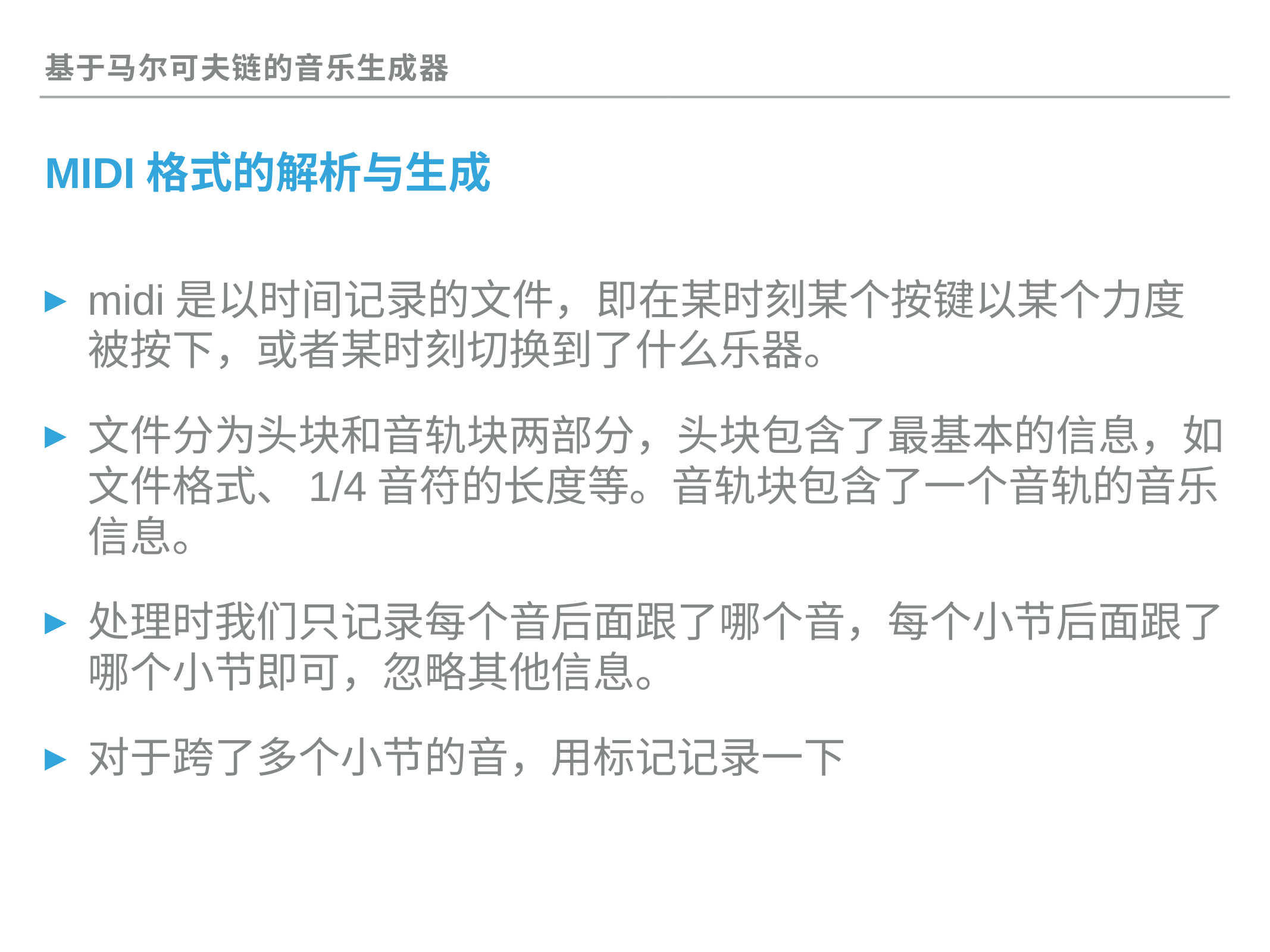

基于马尔可夫链的音乐生成器
# midi格式的解析与生成
midi是以时间记录的文件，即在某时刻某个按键以某个力度被按下，或者某时刻切换到了什么乐器。
文件分为头块和音轨块两部分，头块包含了最基本的信息，如文件格式、1/4音符的长度等。音轨块包含了一个音轨的音乐信息。
处理时我们只记录每个音后面跟了哪个音，每个小节后面跟了哪个小节即可，忽略其他信息。
对于跨了多个小节的音，用标记记录一下